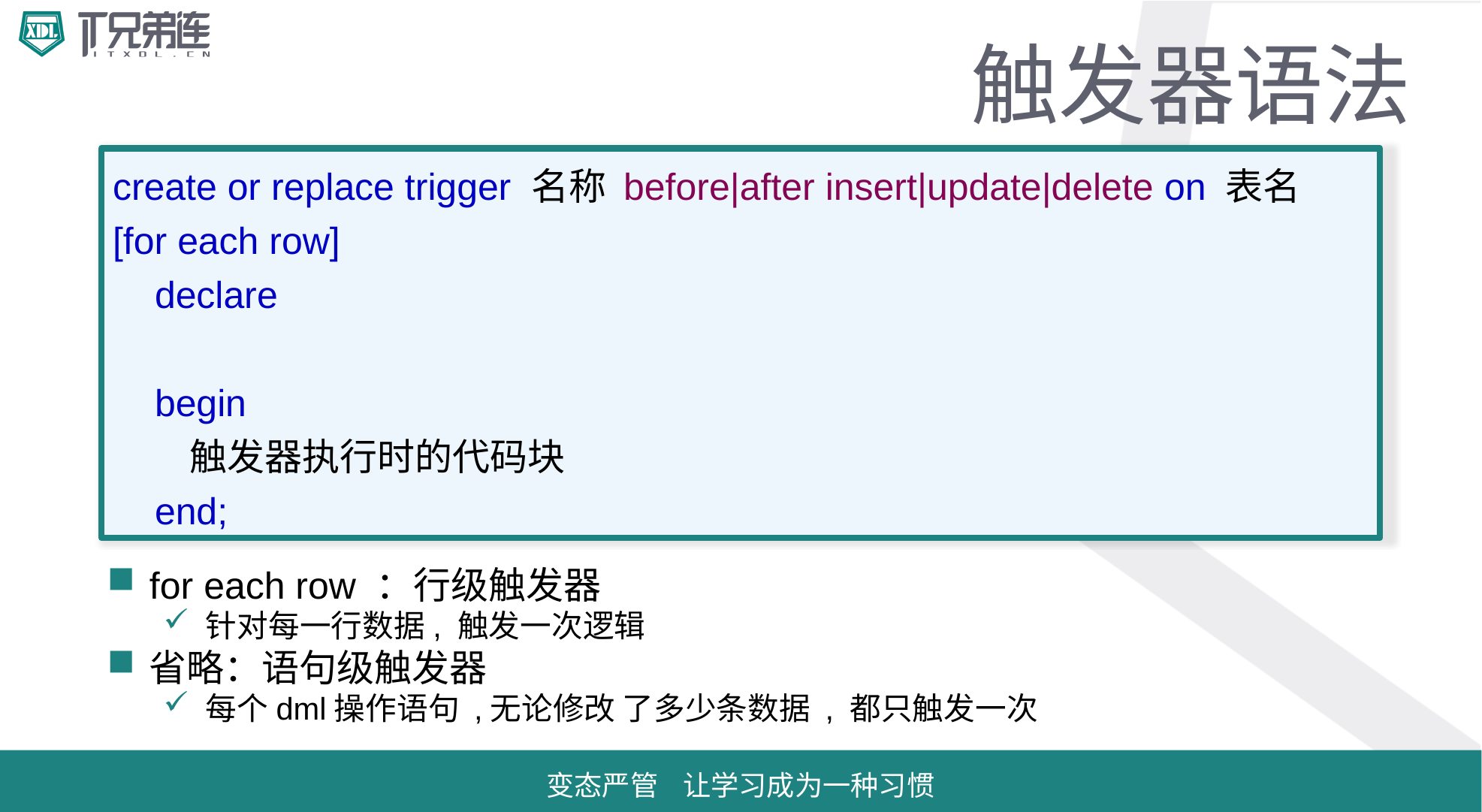

# 触发器语法
create or replace trigger 名称 before|after insert|update|delete on 表名 [for each row]
    declare

    begin
        触发器执行时的代码块
    end;
for each row ：行级触发器
针对每一行数据, 触发一次逻辑
省略：语句级触发器
每个dml操作语句 ,无论修改 了多少条数据 , 都只触发一次